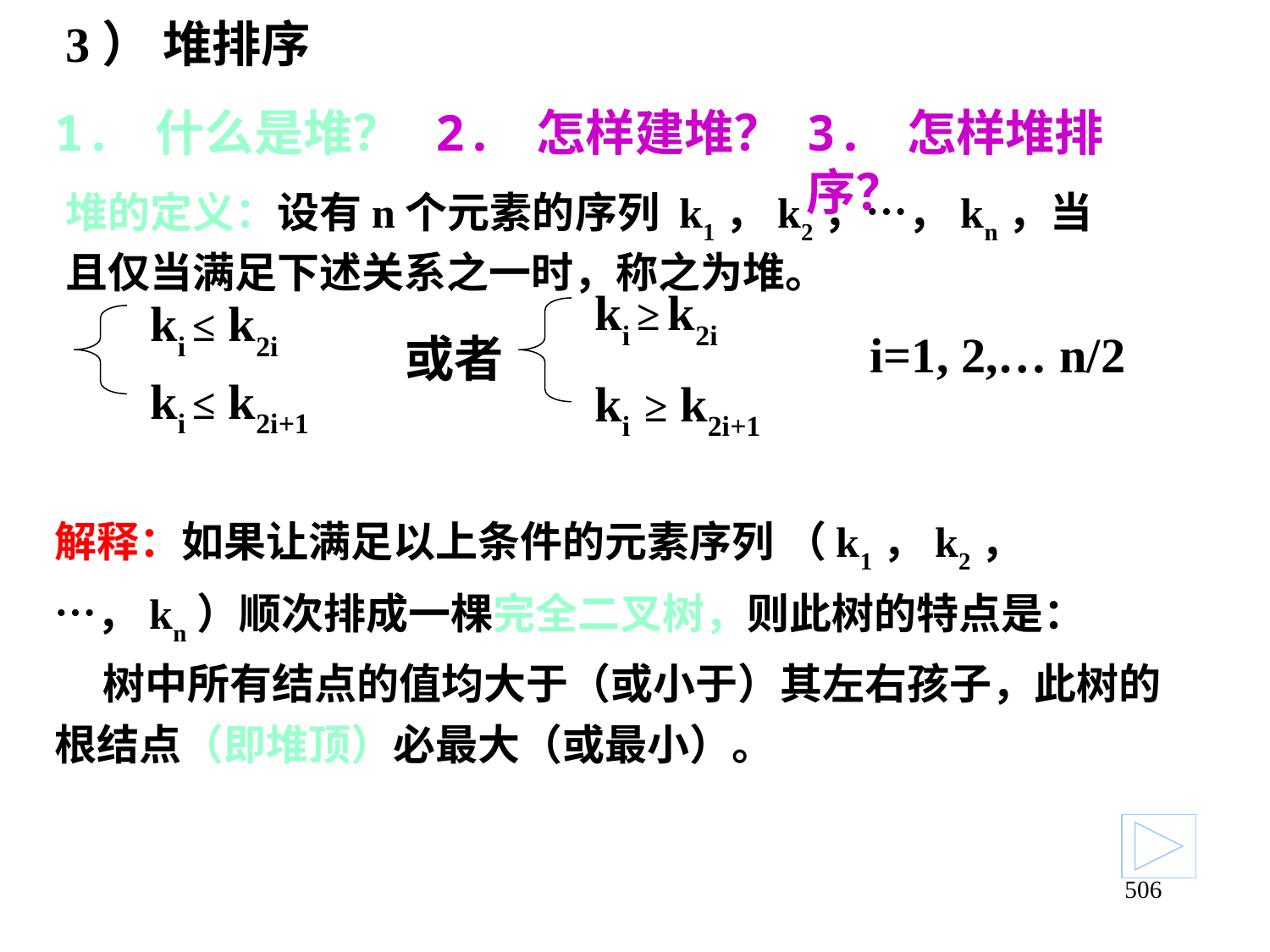

# 3） 堆排序
1. 什么是堆？
2. 怎样建堆？
3. 怎样堆排序？
堆的定义：设有n个元素的序列 k1，k2，…，kn，当且仅当满足下述关系之一时，称之为堆。
ki ≥ k2i

ki  ≥ k2i+1
ki ≤ k2i

ki ≤ k2i+1
i=1, 2,… n/2
或者
解释：如果让满足以上条件的元素序列 （k1，k2，…，kn）顺次排成一棵完全二叉树，则此树的特点是：
    树中所有结点的值均大于（或小于）其左右孩子，此树的根结点（即堆顶）必最大（或最小）。

506